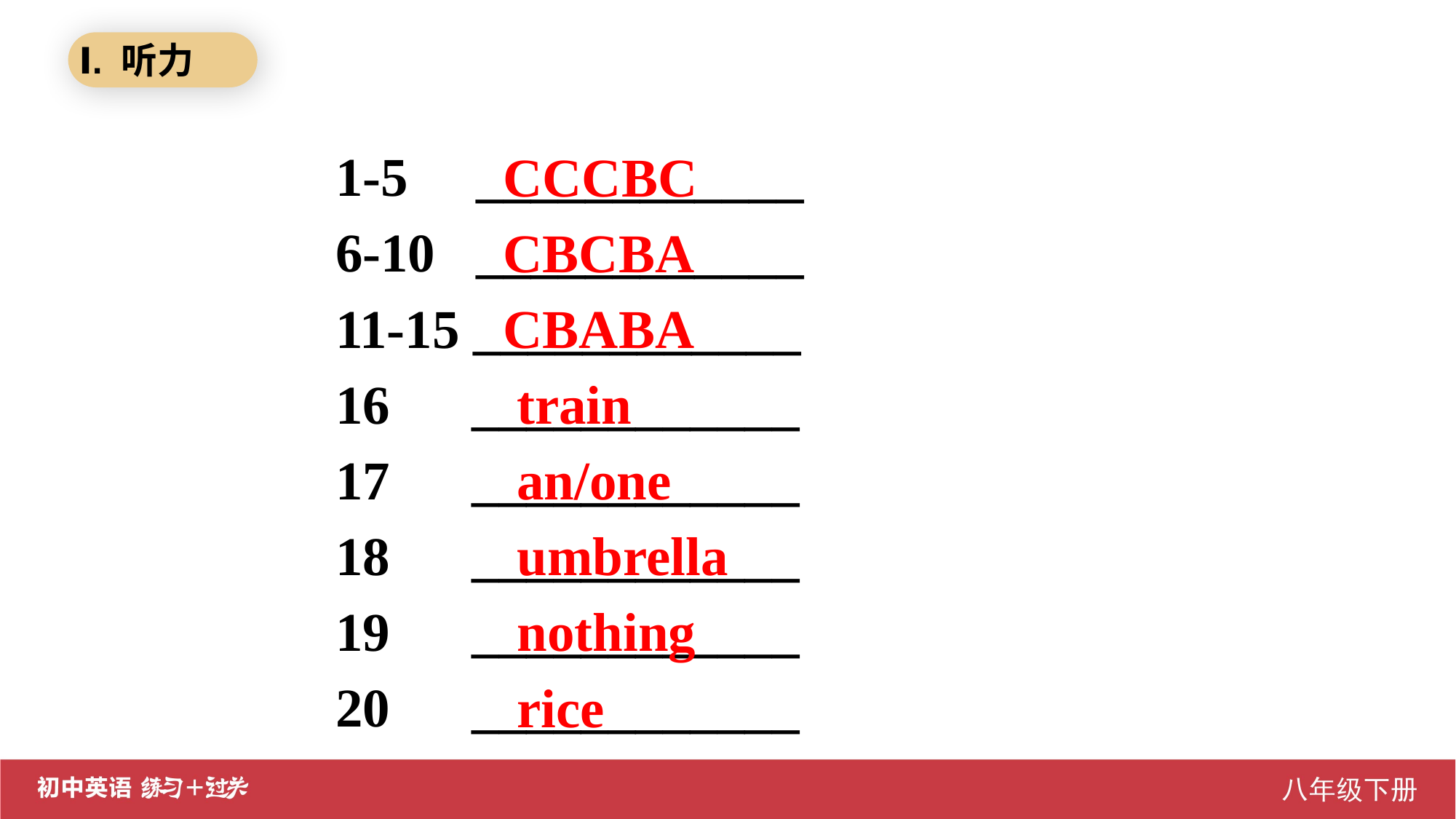

Ⅰ. 听力
1-5     ____________
6-10   ____________
11-15 ____________
16      ____________
17      ____________
18      ____________
19      ____________
20      ____________
 CCCBC
 CBCBA
 CBABA
  train
  an/one
  umbrella
  nothing
  rice